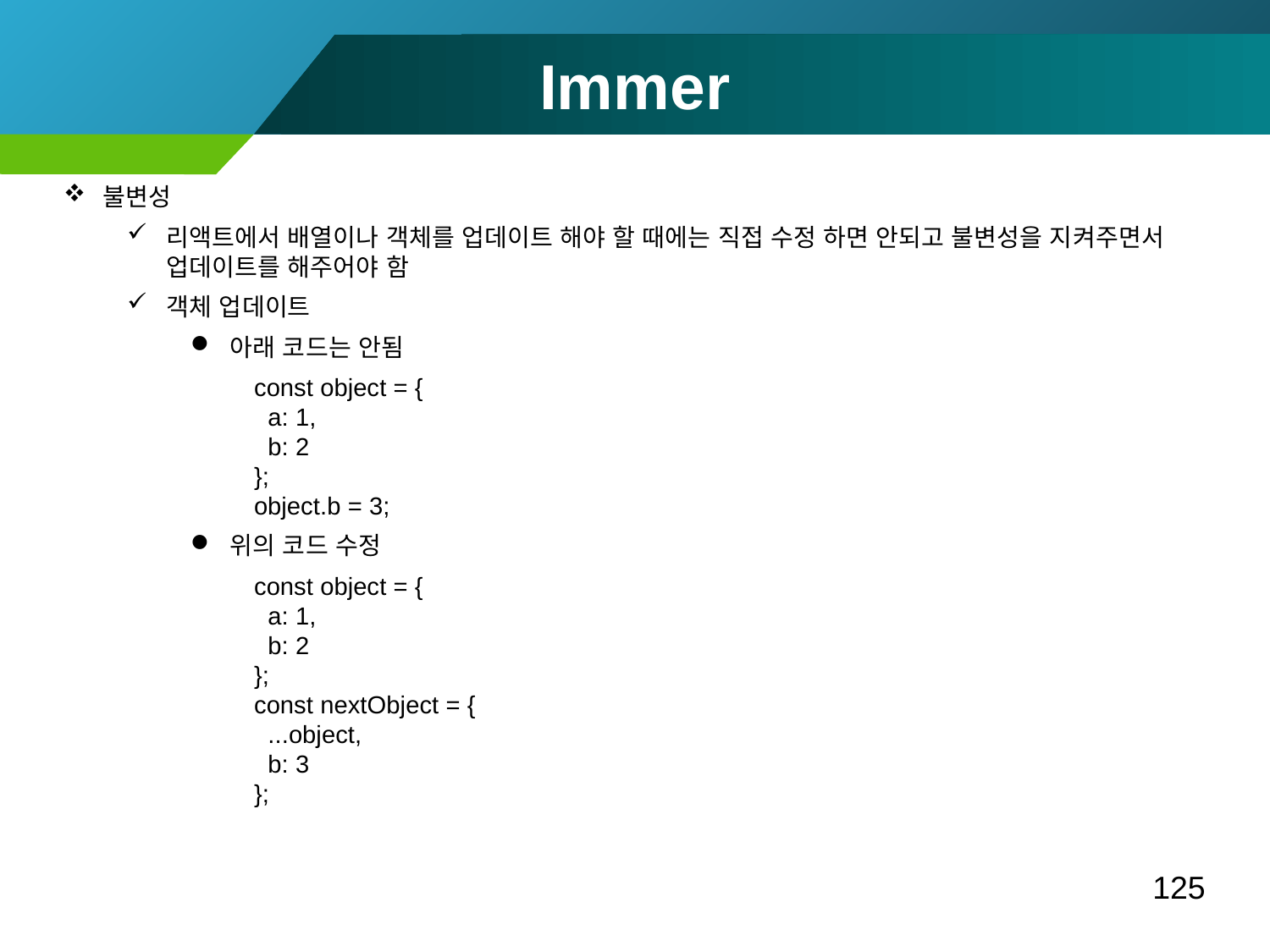

Immer
불변성
리액트에서 배열이나 객체를 업데이트 해야 할 때에는 직접 수정 하면 안되고 불변성을 지켜주면서 업데이트를 해주어야 함
객체 업데이트
아래 코드는 안됨
const object = {
  a: 1,
  b: 2
};
object.b = 3;
위의 코드 수정
const object = {
  a: 1,
  b: 2
};
const nextObject = {
  ...object,
  b: 3
};
125